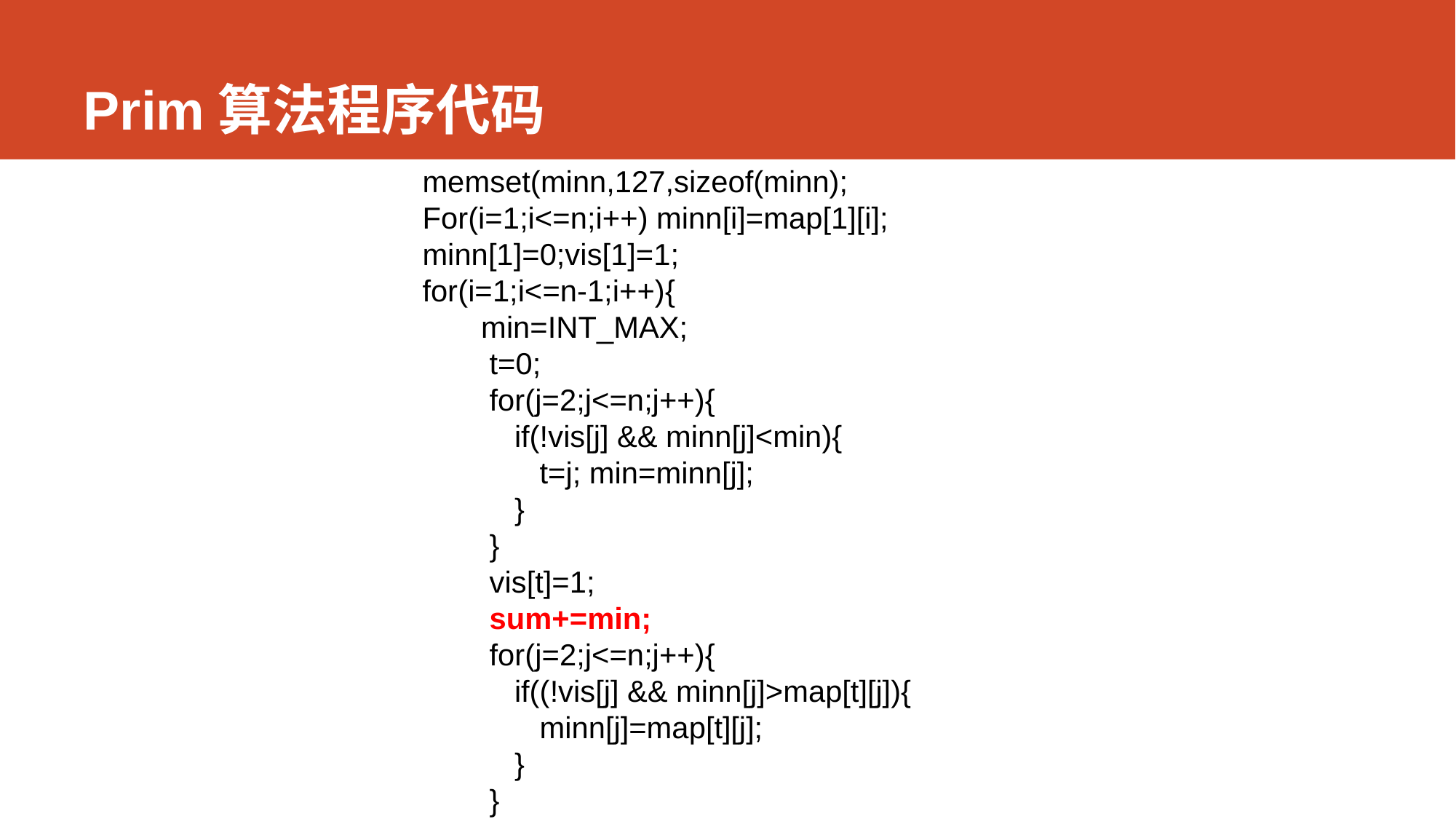

# Prim算法程序代码
memset(minn,127,sizeof(minn);
For(i=1;i<=n;i++) minn[i]=map[1][i];
minn[1]=0;vis[1]=1;
for(i=1;i<=n-1;i++){
       min=INT_MAX;
        t=0;
        for(j=2;j<=n;j++){
           if(!vis[j] && minn[j]<min){
              t=j; min=minn[j];
           }
        }
        vis[t]=1;
        sum+=min;
        for(j=2;j<=n;j++){
           if((!vis[j] && minn[j]>map[t][j]){
              minn[j]=map[t][j];
           }
        }
}